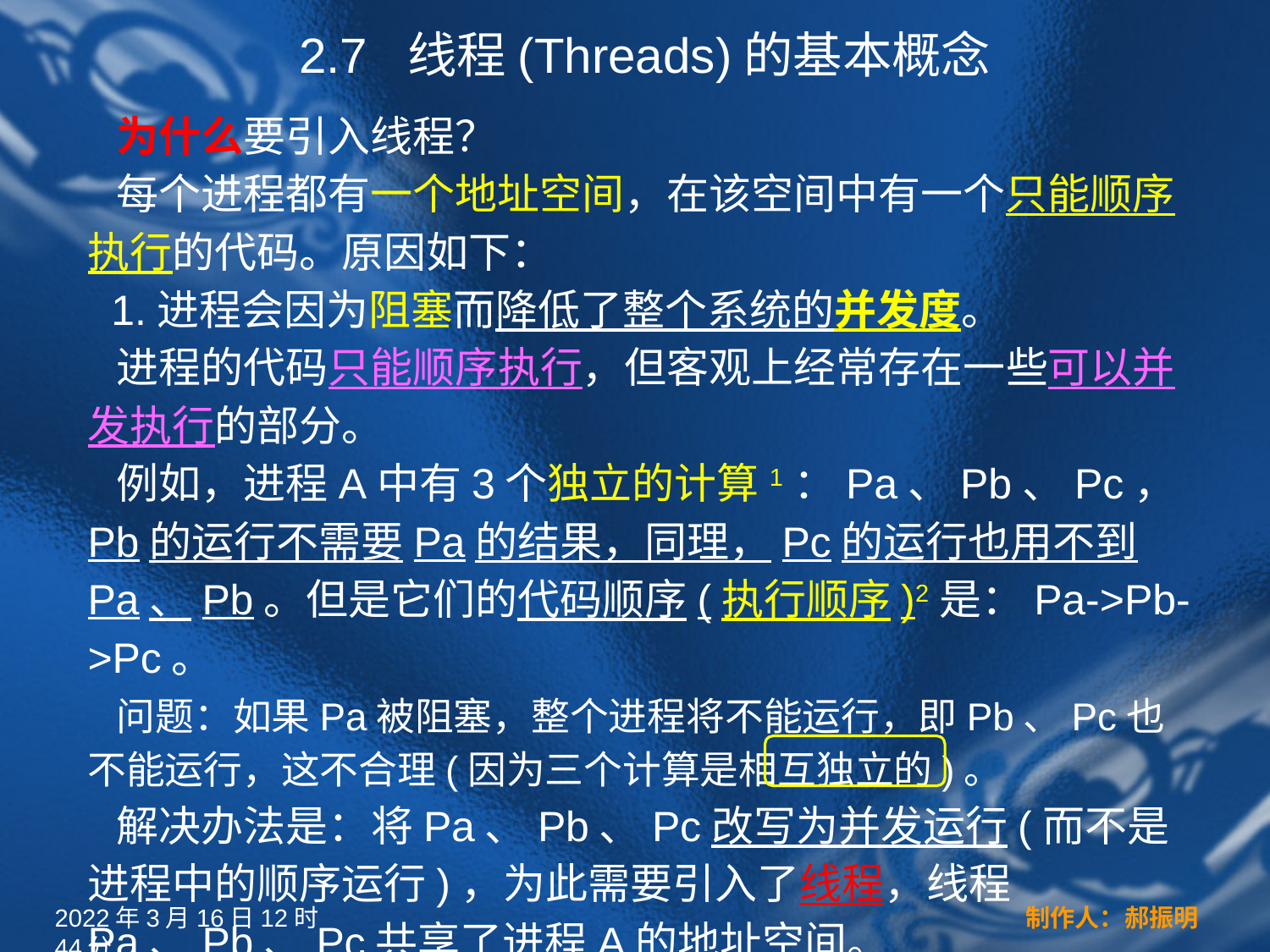

# 2.7  线程(Threads)的基本概念
  为什么要引入线程？
  每个进程都有一个地址空间，在该空间中有一个只能顺序执行的代码。原因如下：
  1.进程会因为阻塞而降低了整个系统的并发度。
  进程的代码只能顺序执行，但客观上经常存在一些可以并发执行的部分。
  例如，进程A中有3个独立的计算1：Pa、Pb、Pc，Pb的运行不需要Pa的结果，同理，Pc的运行也用不到Pa、Pb。但是它们的代码顺序(执行顺序)2是：Pa->Pb->Pc。
  问题：如果Pa被阻塞，整个进程将不能运行，即Pb、Pc也不能运行，这不合理(因为三个计算是相互独立的)。
  解决办法是：将Pa、Pb、Pc改写为并发运行(而不是进程中的顺序运行)，为此需要引入了线程，线程Pa、Pb、Pc共享了进程A的地址空间。

2022年3月16日12时44分
制作人：郝振明